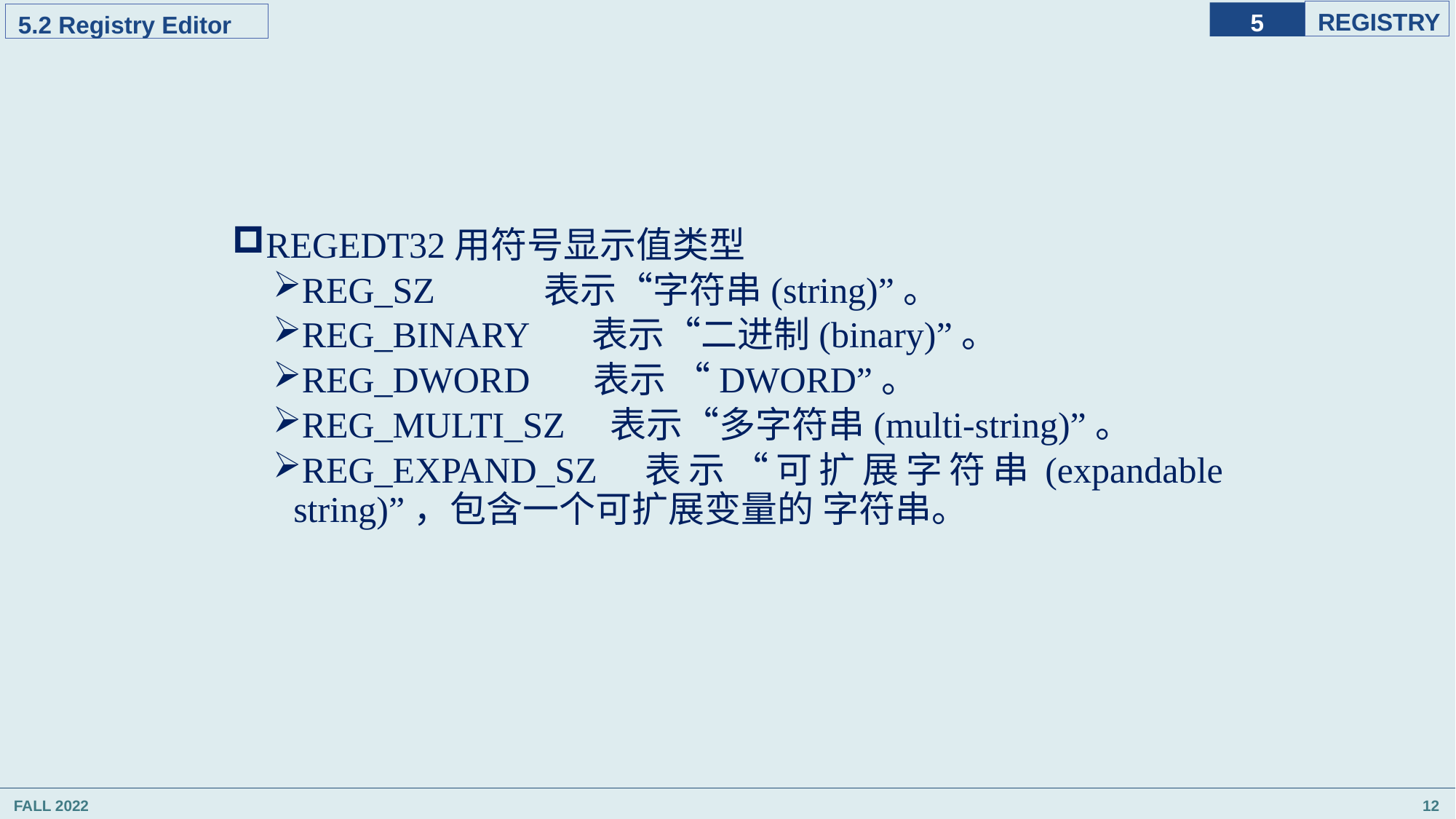

REGEDT32用符号显示值类型
REG_SZ           表示“字符串(string)”。
REG_BINARY      表示“二进制(binary)”。
REG_DWORD      表示 “DWORD”。
REG_MULTI_SZ    表示“多字符串(multi-string)”。
REG_EXPAND_SZ  表示“可扩展字符串(expandable string)”，包含一个可扩展变量的 字符串。